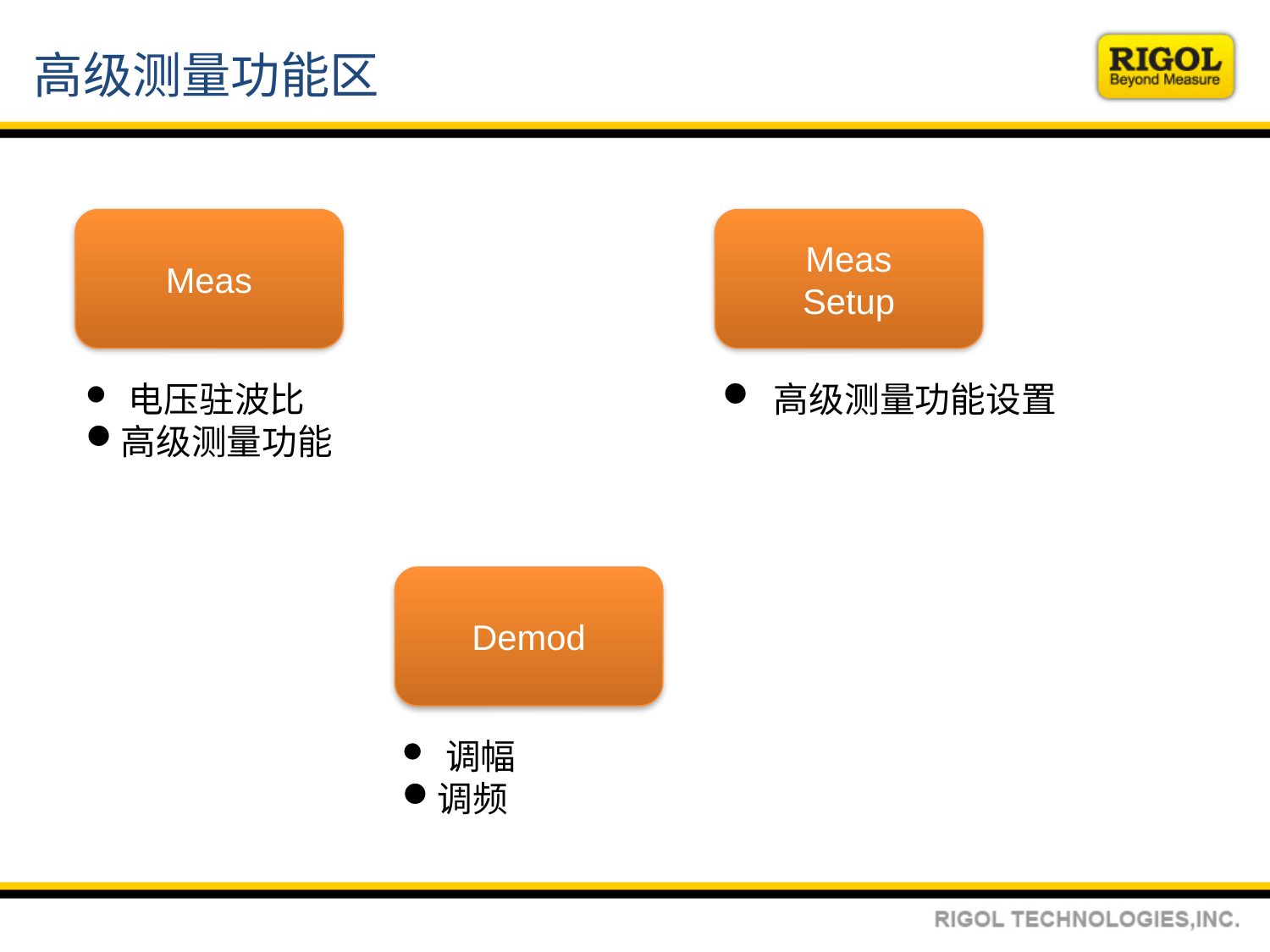

# 高级测量功能区
Meas
Meas
Setup
 电压驻波比
高级测量功能
 高级测量功能设置
Demod
 调幅
调频